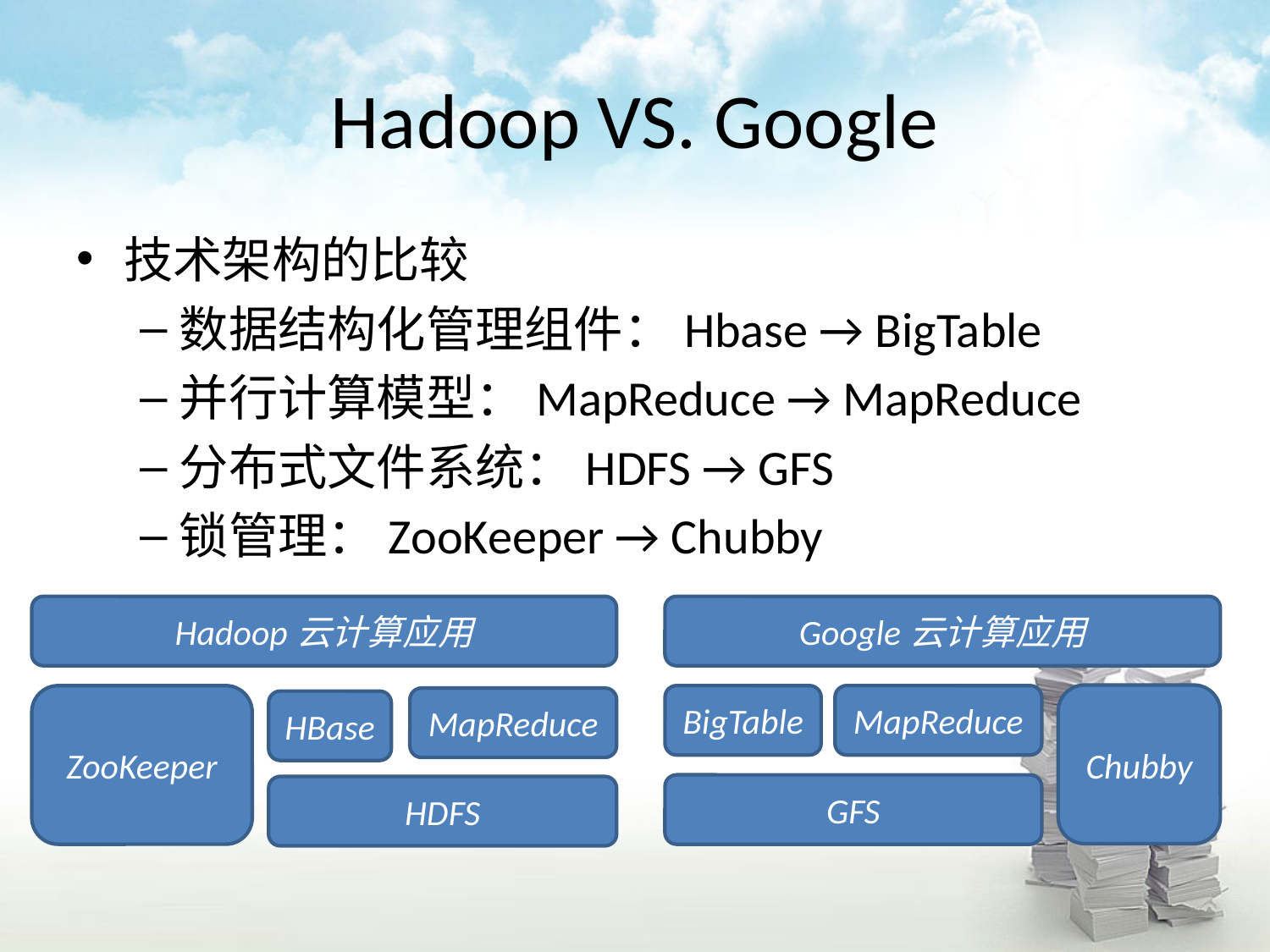

# Hadoop VS. Google
技术架构的比较
数据结构化管理组件：Hbase → BigTable
并行计算模型：MapReduce → MapReduce
分布式文件系统：HDFS → GFS
锁管理：ZooKeeper → Chubby
Hadoop云计算应用
Google云计算应用
Chubby
ZooKeeper
BigTable
MapReduce
MapReduce
HBase
GFS
HDFS